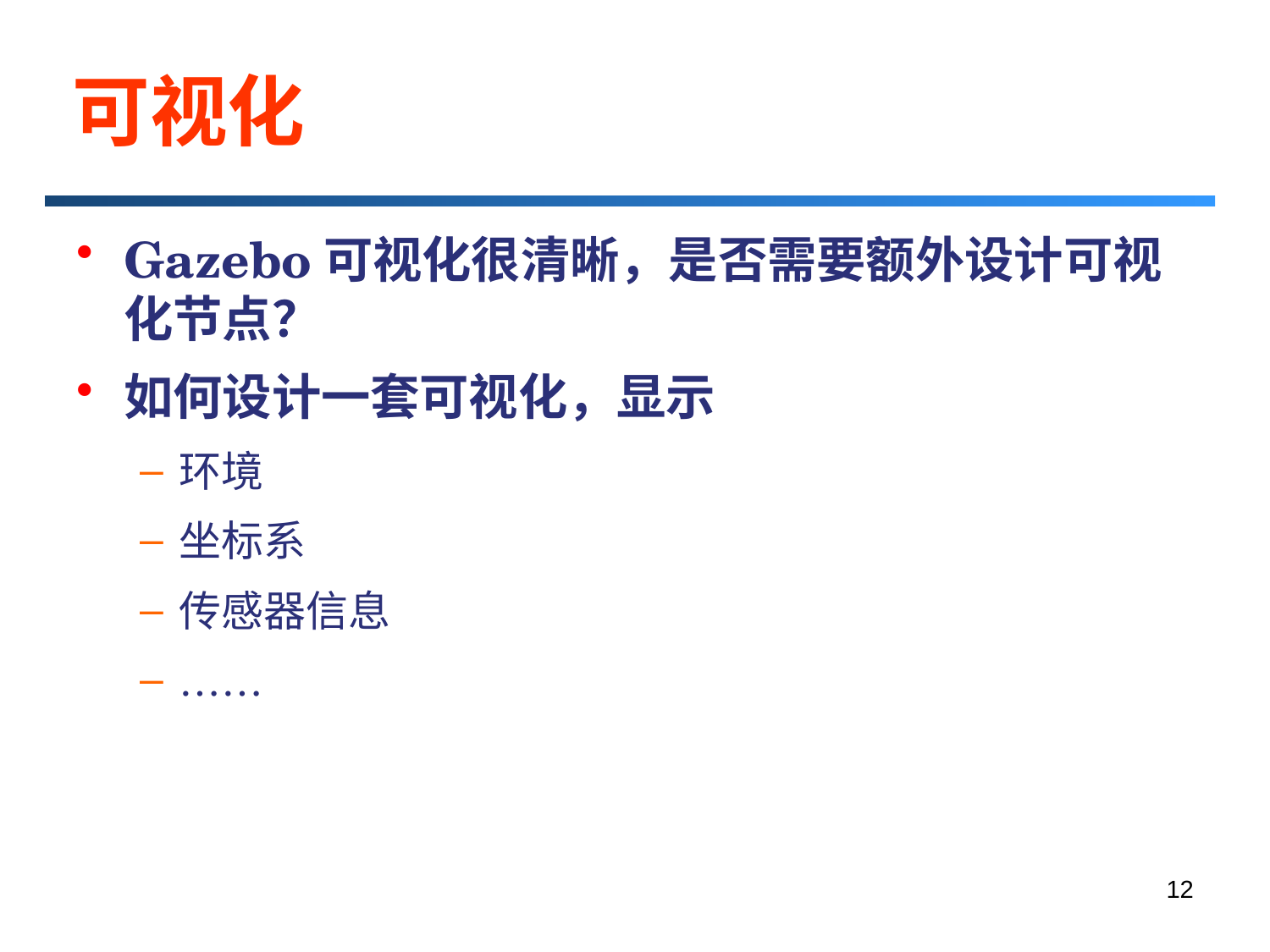

# 可视化
Gazebo可视化很清晰，是否需要额外设计可视化节点？
如何设计一套可视化，显示
环境
坐标系
传感器信息
……
12